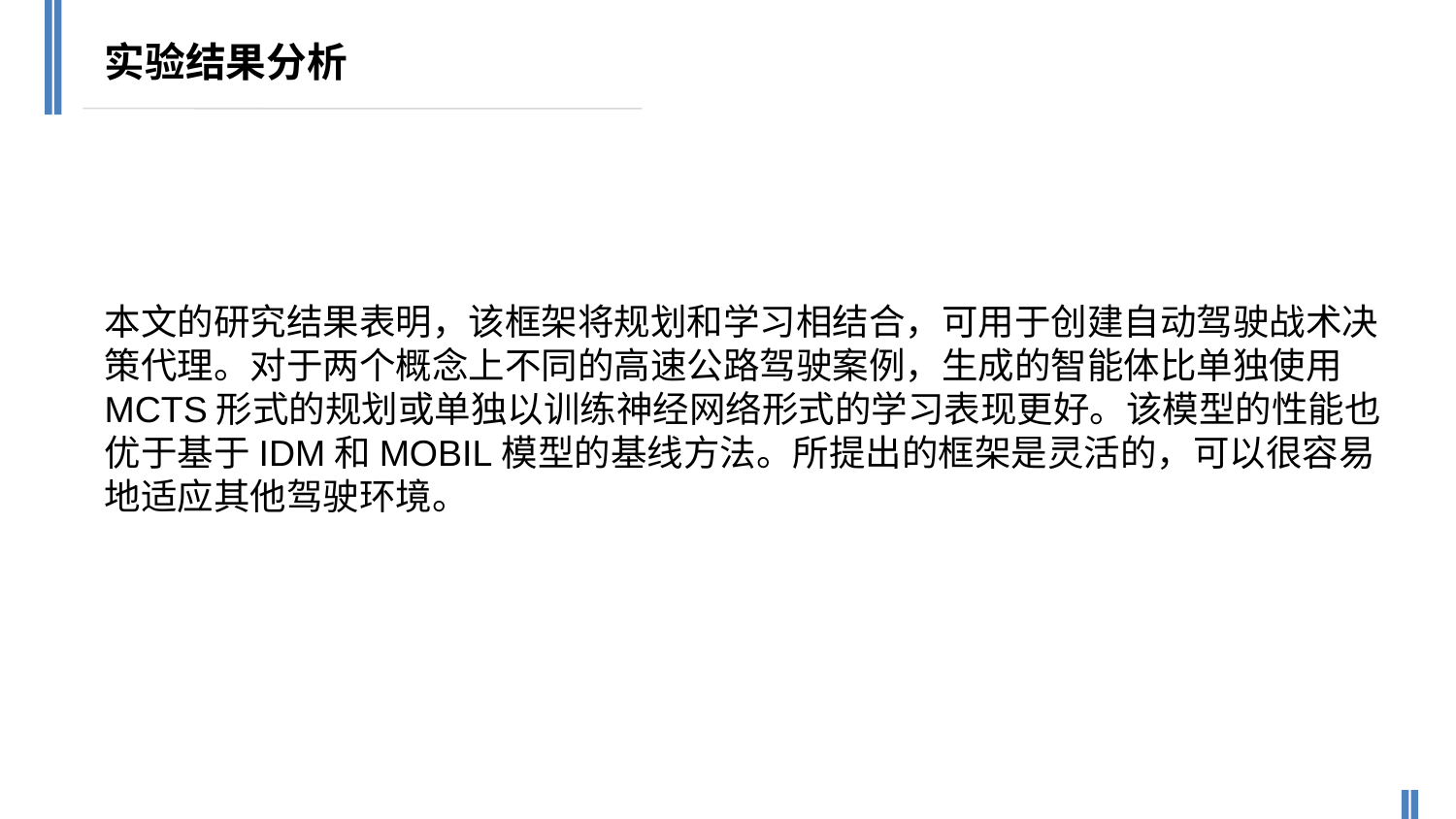

实验结果分析
本文的研究结果表明，该框架将规划和学习相结合，可用于创建自动驾驶战术决策代理。对于两个概念上不同的高速公路驾驶案例，生成的智能体比单独使用MCTS形式的规划或单独以训练神经网络形式的学习表现更好。该模型的性能也优于基于IDM和MOBIL模型的基线方法。所提出的框架是灵活的，可以很容易地适应其他驾驶环境。